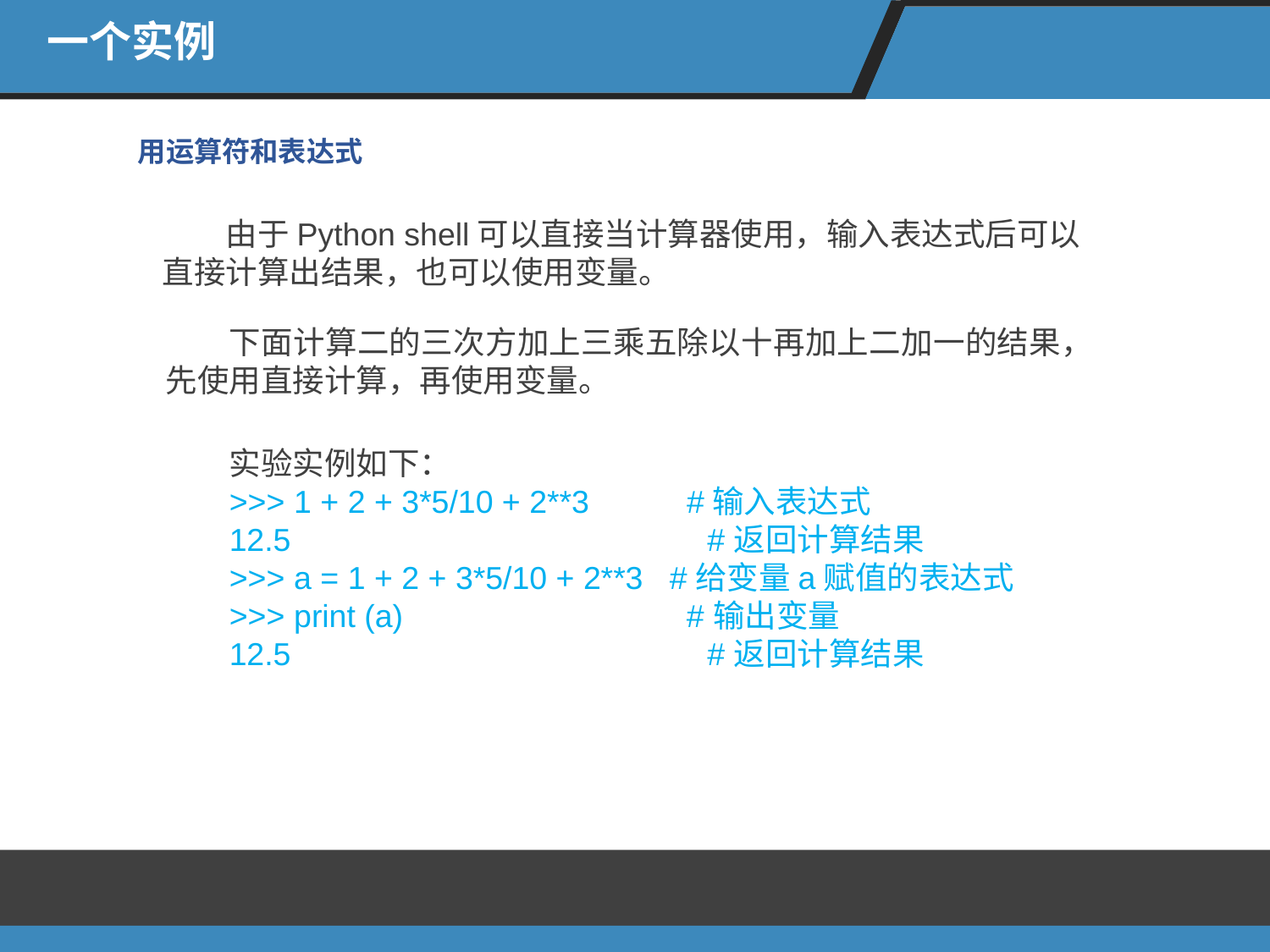

一个实例
用运算符和表达式
由于Python shell可以直接当计算器使用，输入表达式后可以直接计算出结果，也可以使用变量。
下面计算二的三次方加上三乘五除以十再加上二加一的结果，先使用直接计算，再使用变量。
实验实例如下：
>>> 1 + 2 + 3*5/10 + 2**3           #输入表达式
12.5                                               #返回计算结果
>>> a = 1 + 2 + 3*5/10 + 2**3   #给变量a赋值的表达式
>>> print (a)                                #输出变量
12.5                                               #返回计算结果